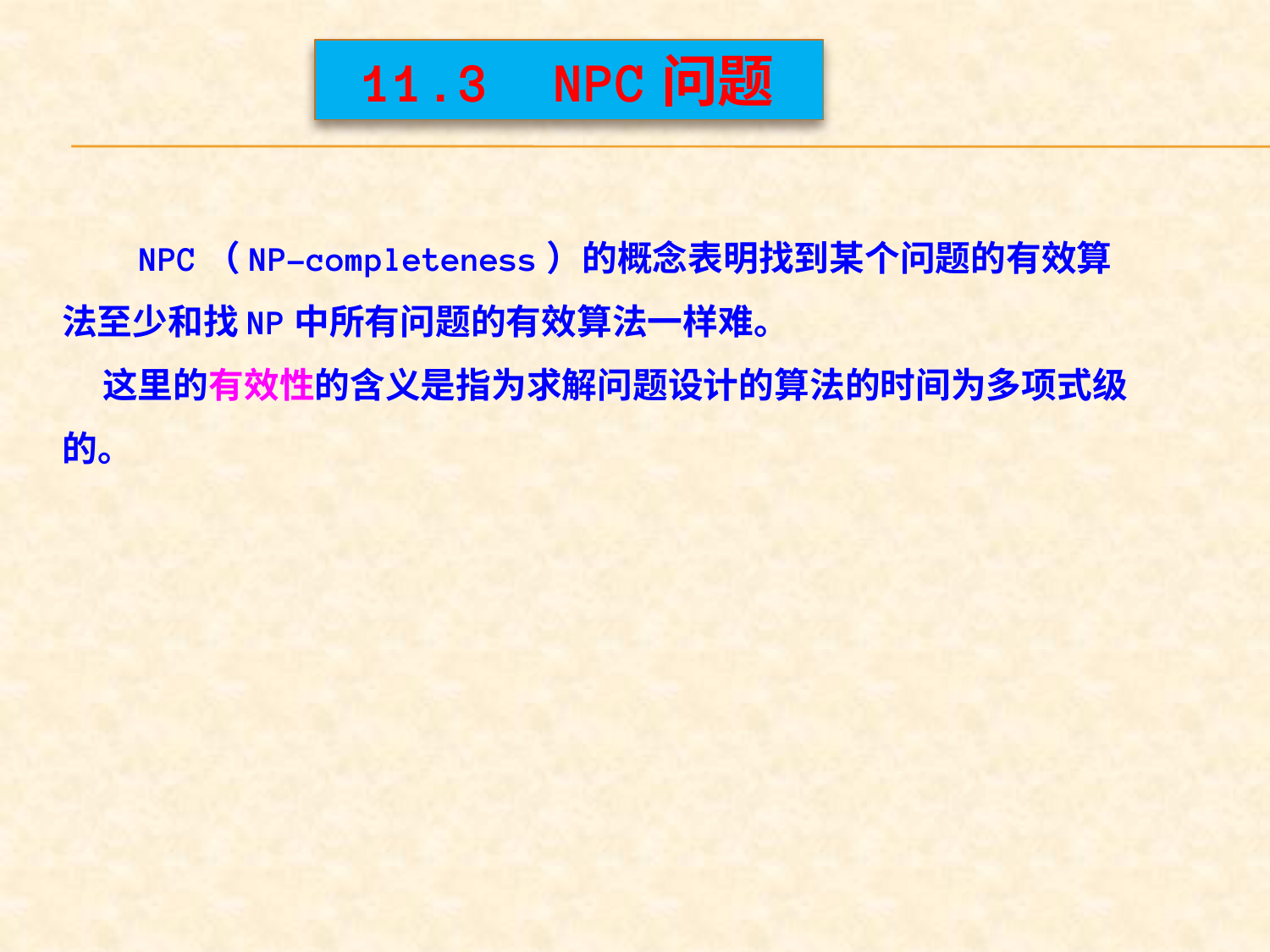

11.3  NPC问题
    NPC（NP-completeness）的概念表明找到某个问题的有效算法至少和找NP中所有问题的有效算法一样难。
    这里的有效性的含义是指为求解问题设计的算法的时间为多项式级的。